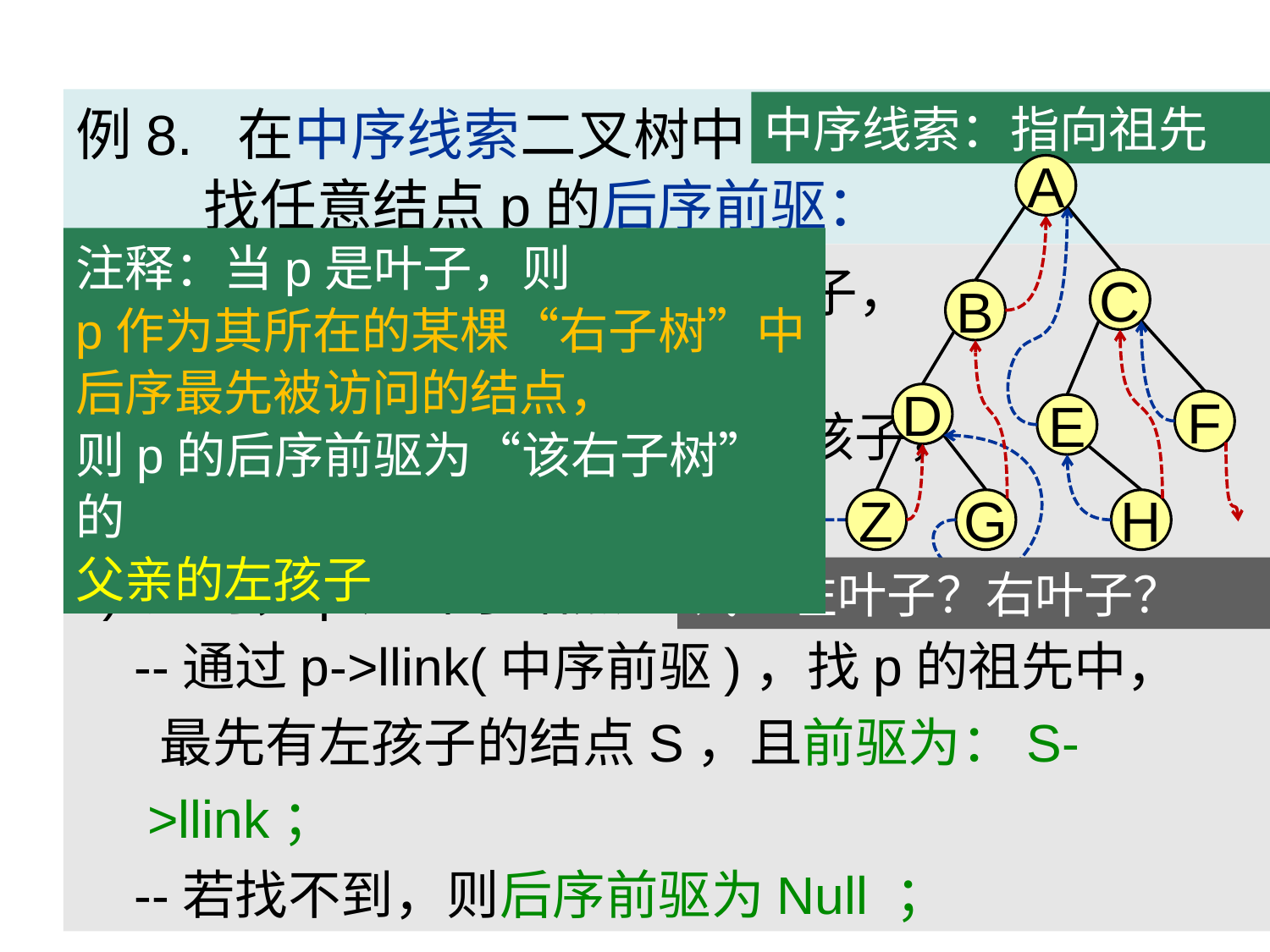

例8.  在中序线索二叉树中,
         找任意结点p的后序前驱：
中序线索：指向祖先
A
注释：当p是叶子，则
p作为其所在的某棵“右子树”中后序最先被访问的结点，
则p的后序前驱为“该右子树”的
父亲的左孩子
若p->rtag==0，即p有右孩子，
     后序前驱为：
b) 若p->ltag==0，p无右有左孩子，
    后序前驱为：
c) 此时，p是叶子结点：
    --通过p->llink(中序前驱)，找p的祖先中，
      最先有左孩子的结点S，且前驱为：S->llink；
    --若找不到，则后序前驱为Null ；
C
B
p->rlink;
D
F
E
p->llink;
Z
G
H
试：左叶子？右叶子？